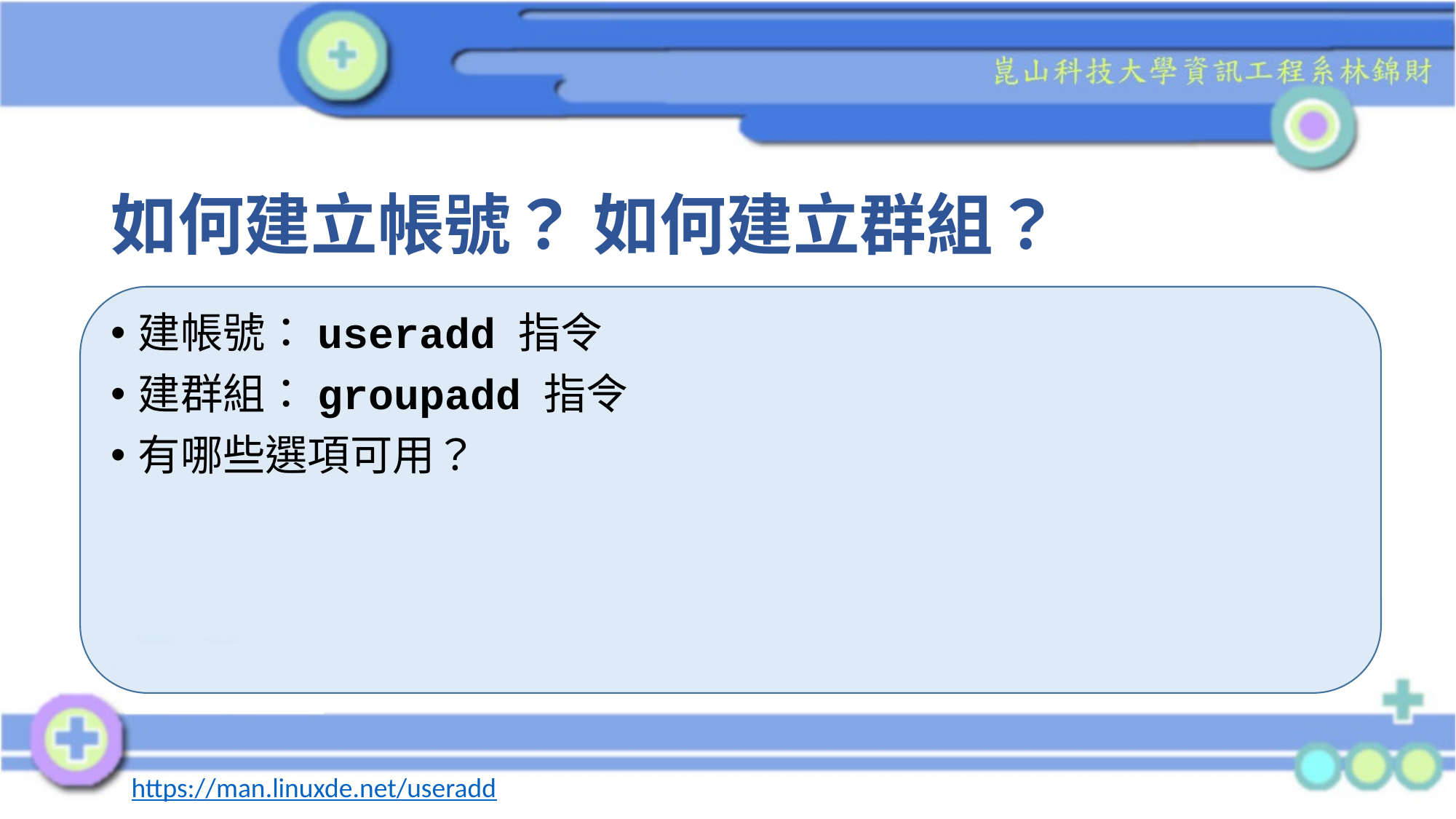

# 如何建立帳號？ 如何建立群組？

建帳號：useradd 指令
建群組：groupadd 指令
有哪些選項可用？
https://man.linuxde.net/useradd